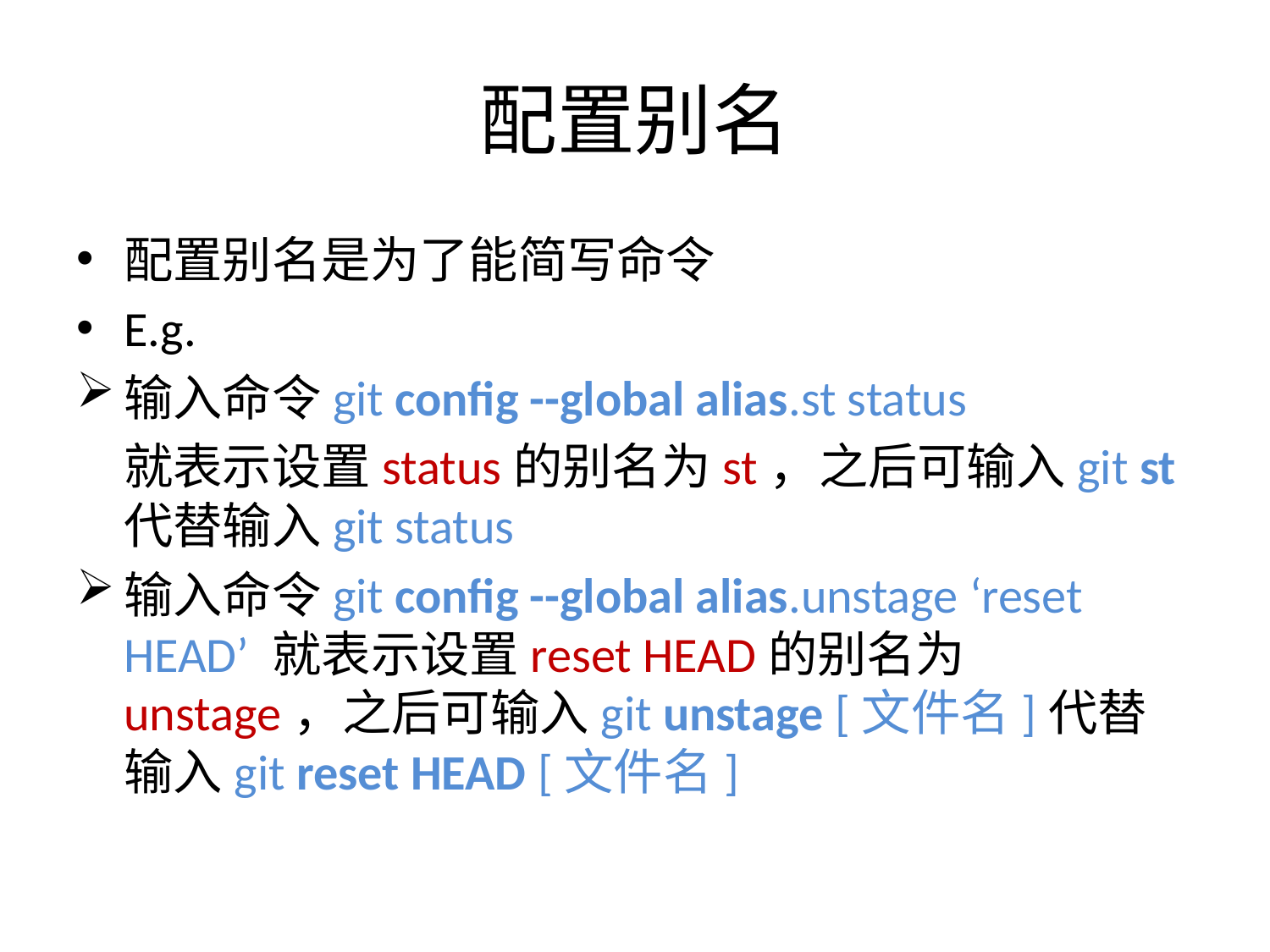

# 配置别名
配置别名是为了能简写命令
E.g.
输入命令git config --global alias.st status
	就表示设置status的别名为st，之后可输入git st代替输入git status
输入命令git config --global alias.unstage ‘reset HEAD’ 就表示设置reset HEAD的别名为unstage，之后可输入git unstage [文件名]代替输入git reset HEAD [文件名]